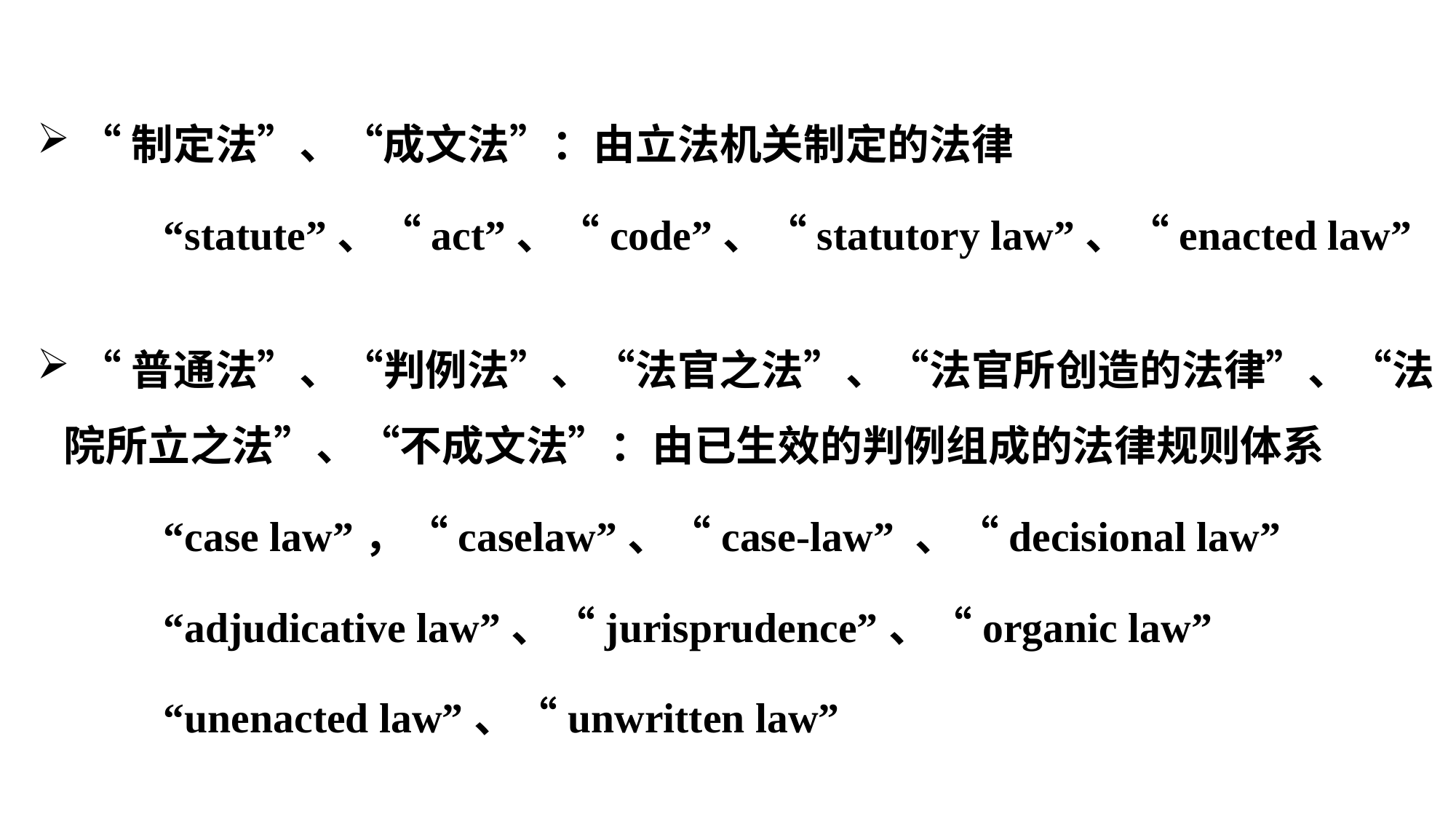

“制定法”、“成⽂法”：由⽴法机关制定的法律
            “statute”、“act”、“code”、“statutory law”、“enacted law”

 “普通法”、“判例法”、“法官之法”、“法官所创造的法律”、“法院所⽴之法”、“不成⽂法”：由已⽣效的判例组成的法律规则体系
            “case law”，“caselaw”、“case-law” 、“decisional law”
            “adjudicative law”、“jurisprudence”、“organic law”
            “unenacted law”、“unwritten law”